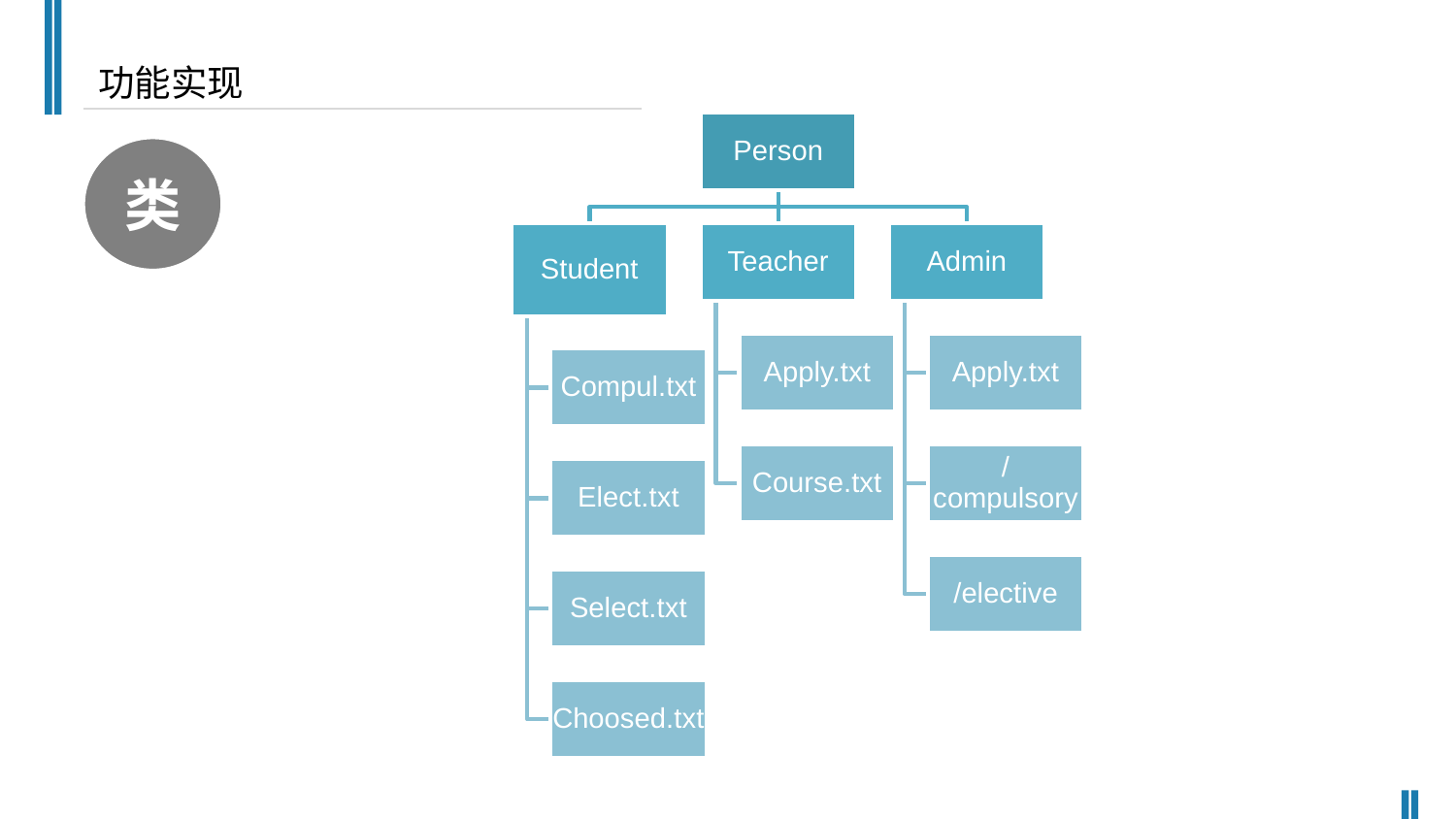

功能实现
Person
Student
Compul.txt
Elect.txt
Select.txt
Choosed.txt
Teacher
Apply.txt
Course.txt
Admin
Apply.txt
/compulsory
/elective
类